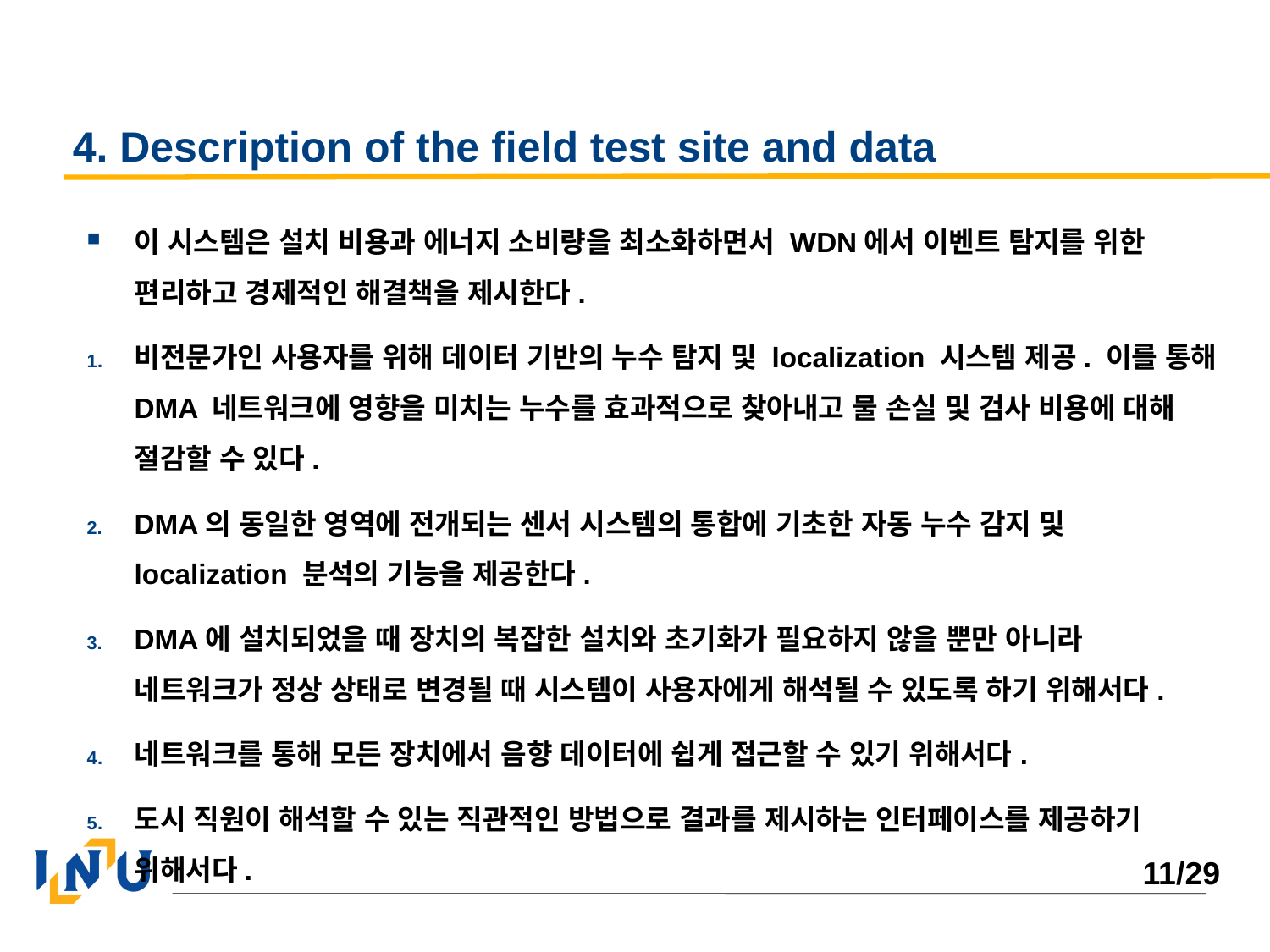

# 4. Description of the field test site and data
이 시스템은 설치 비용과 에너지 소비량을 최소화하면서 WDN에서 이벤트 탐지를 위한 편리하고 경제적인 해결책을 제시한다.
비전문가인 사용자를 위해 데이터 기반의 누수 탐지 및 localization 시스템 제공. 이를 통해 DMA 네트워크에 영향을 미치는 누수를 효과적으로 찾아내고 물 손실 및 검사 비용에 대해 절감할 수 있다.
DMA의 동일한 영역에 전개되는 센서 시스템의 통합에 기초한 자동 누수 감지 및 localization 분석의 기능을 제공한다.
DMA에 설치되었을 때 장치의 복잡한 설치와 초기화가 필요하지 않을 뿐만 아니라 네트워크가 정상 상태로 변경될 때 시스템이 사용자에게 해석될 수 있도록 하기 위해서다.
네트워크를 통해 모든 장치에서 음향 데이터에 쉽게 접근할 수 있기 위해서다.
도시 직원이 해석할 수 있는 직관적인 방법으로 결과를 제시하는 인터페이스를 제공하기 위해서다.